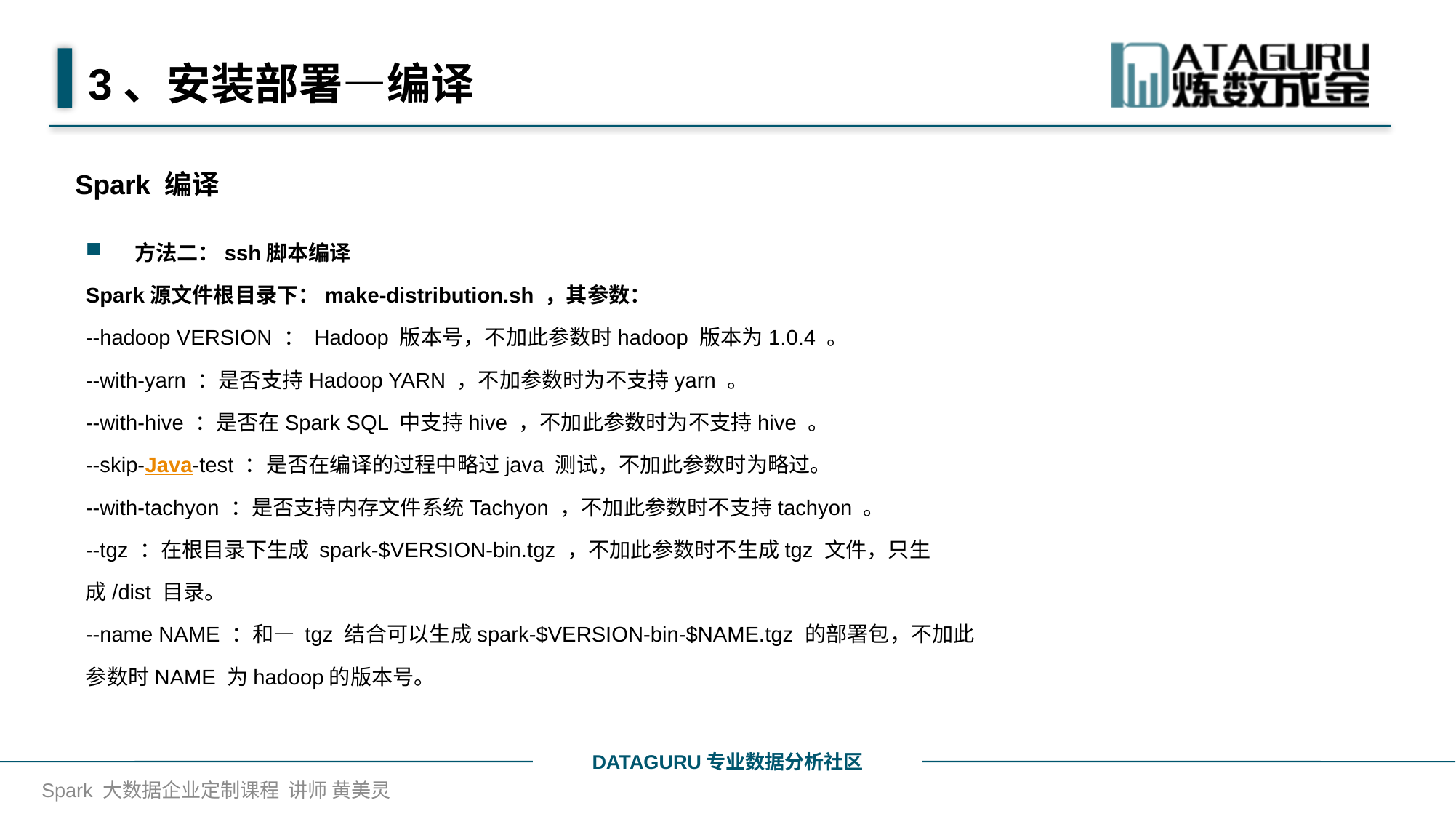

# 3、安装部署—编译
Spark 编译
方法二：ssh脚本编译
Spark源文件根目录下：make-distribution.sh ，其参数：
--hadoop VERSION ： Hadoop 版本号，不加此参数时hadoop 版本为1.0.4 。
--with-yarn ：是否支持Hadoop YARN ，不加参数时为不支持yarn 。
--with-hive ：是否在Spark SQL 中支持hive ，不加此参数时为不支持hive 。
--skip-Java-test ：是否在编译的过程中略过java 测试，不加此参数时为略过。
--with-tachyon ：是否支持内存文件系统Tachyon ，不加此参数时不支持tachyon 。
--tgz ：在根目录下生成 spark-$VERSION-bin.tgz ，不加此参数时不生成tgz 文件，只生
成/dist 目录。
--name NAME ：和— tgz 结合可以生成spark-$VERSION-bin-$NAME.tgz 的部署包，不加此
参数时NAME 为hadoop的版本号。